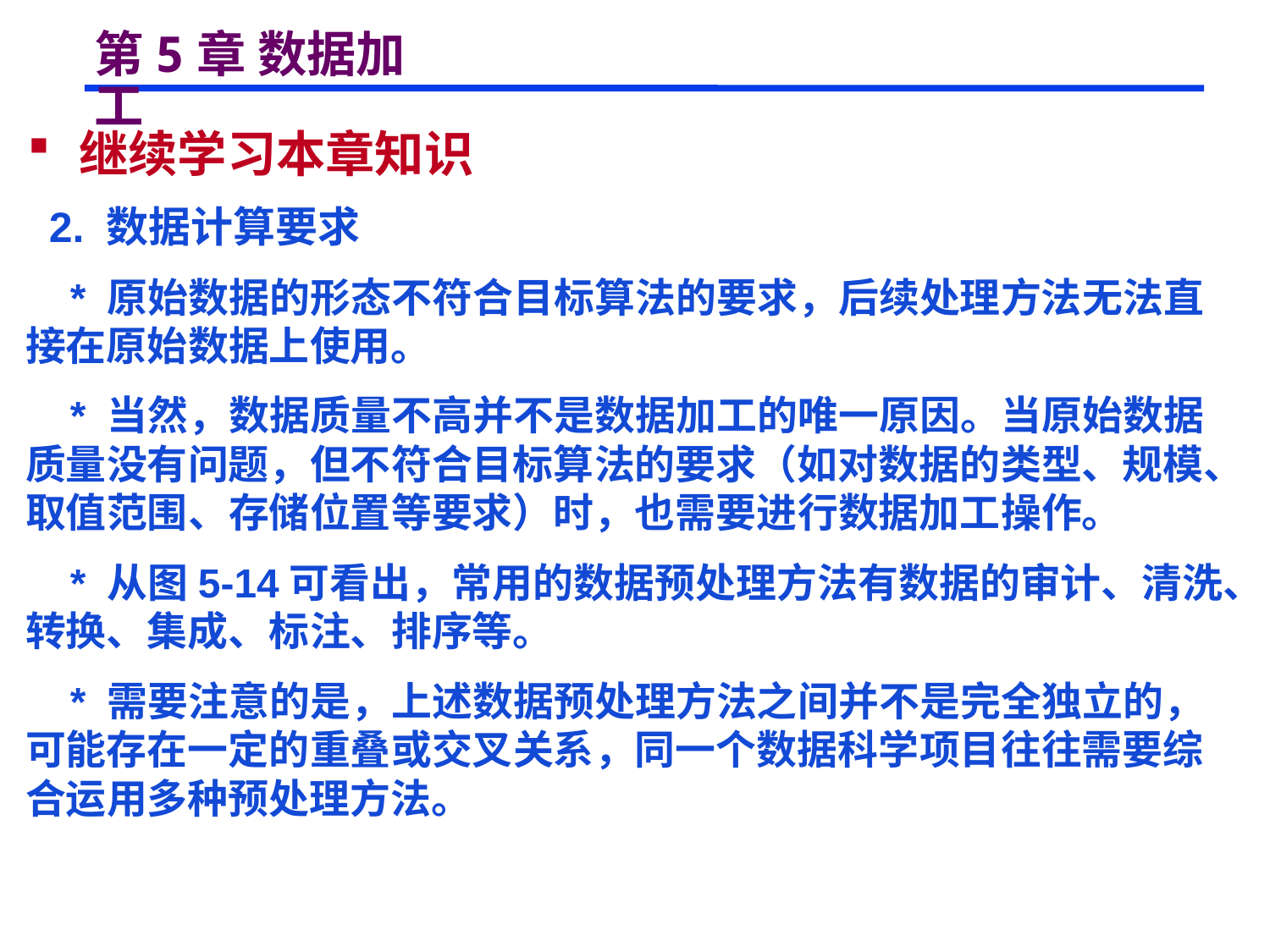

# 第5章 数据加工
 继续学习本章知识
  2. 数据计算要求
    * 原始数据的形态不符合目标算法的要求，后续处理方法无法直接在原始数据上使用。
    * 当然，数据质量不高并不是数据加工的唯一原因。当原始数据质量没有问题，但不符合目标算法的要求（如对数据的类型、规模、取值范围、存储位置等要求）时，也需要进行数据加工操作。
    * 从图5-14可看出，常用的数据预处理方法有数据的审计、清洗、转换、集成、标注、排序等。
    * 需要注意的是，上述数据预处理方法之间并不是完全独立的，可能存在一定的重叠或交叉关系，同一个数据科学项目往往需要综合运用多种预处理方法。